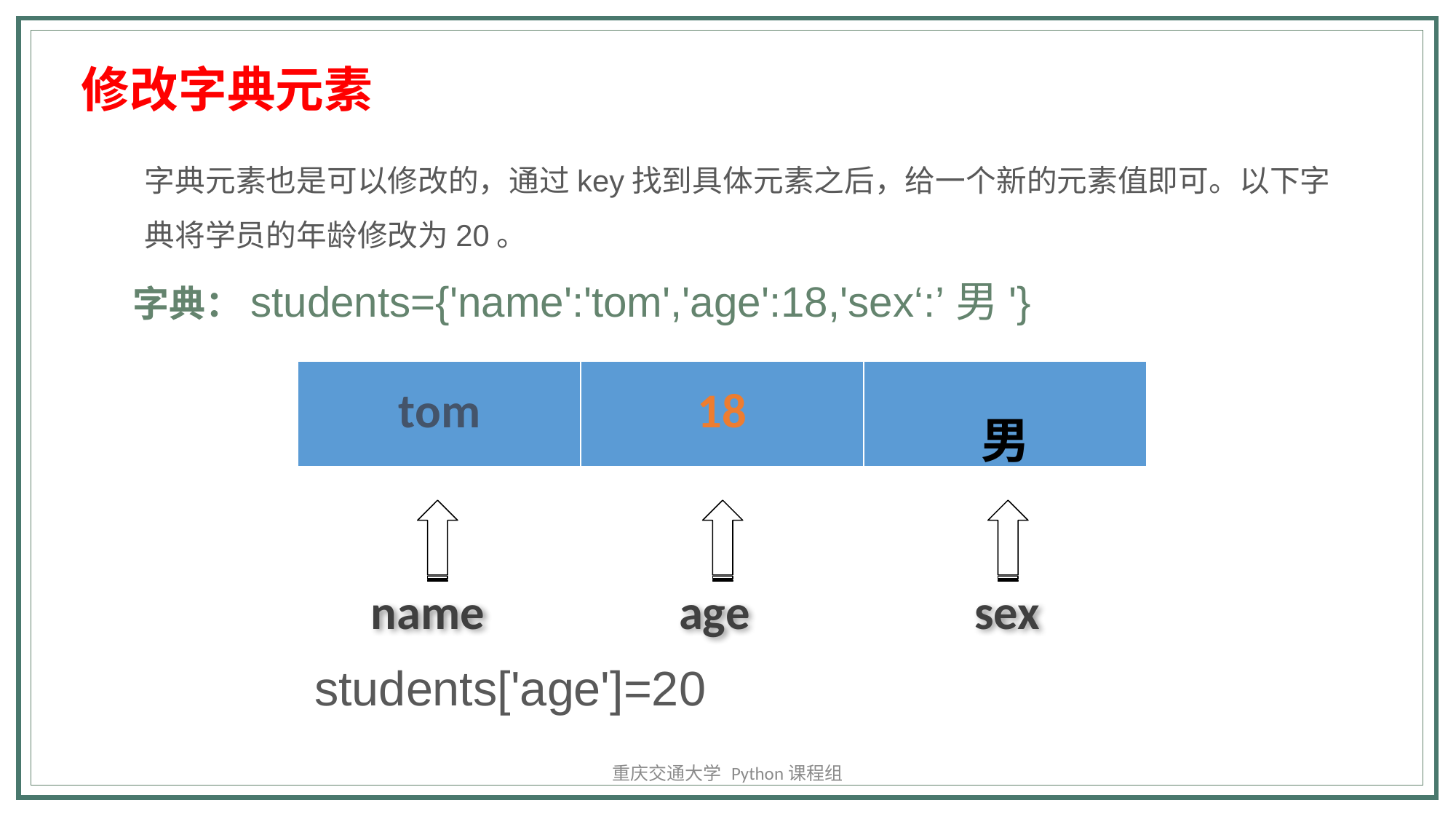

修改字典元素

字典元素也是可以修改的，通过key找到具体元素之后，给一个新的元素值即可。以下字典将学员的年龄修改为20。
字典：students={'name':'tom','age':18,'sex‘:’男'}
| tom | 18 | 男 |
| --- | --- | --- |

name
age
sex
students['age']=20
重庆交通大学 Python课程组